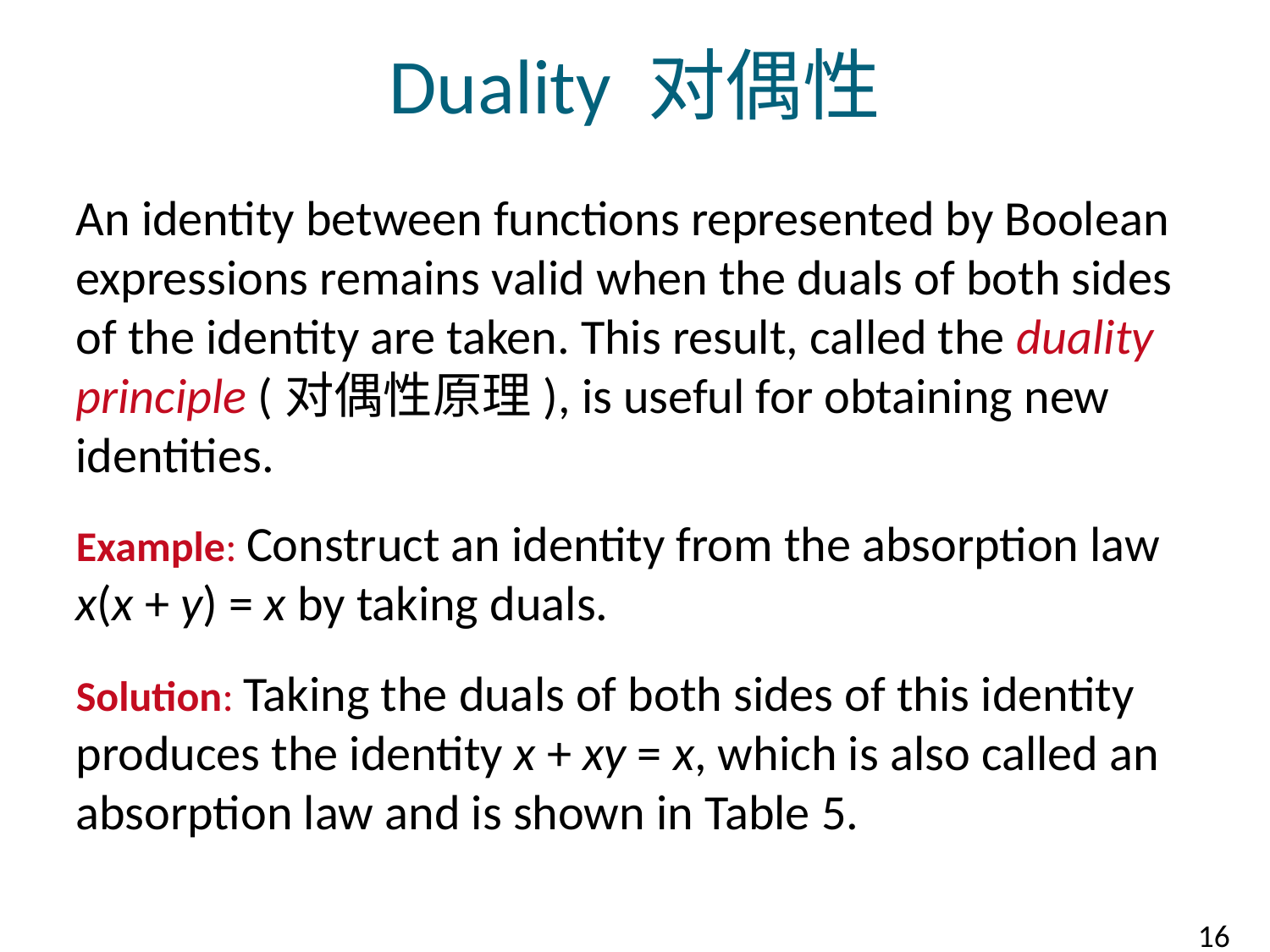

# Duality 对偶性
An identity between functions represented by Boolean expressions remains valid when the duals of both sides of the identity are taken. This result, called the duality principle (对偶性原理), is useful for obtaining new identities.
Example: Construct an identity from the absorption law x(x + y) = x by taking duals.
Solution: Taking the duals of both sides of this identity produces the identity x + xy = x, which is also called an absorption law and is shown in Table 5.